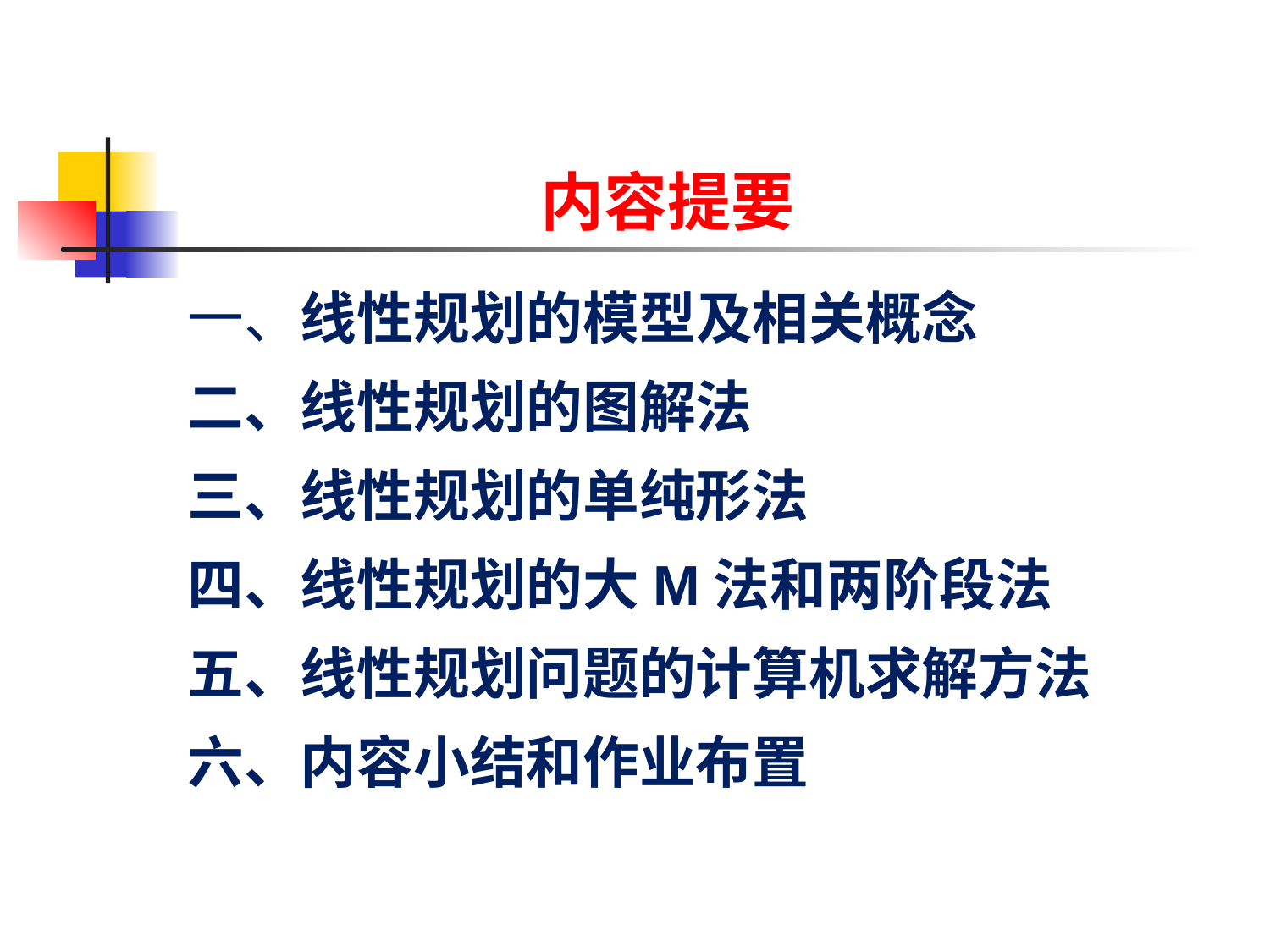

# 内容提要
一、线性规划的模型及相关概念
二、线性规划的图解法
三、线性规划的单纯形法
四、线性规划的大M法和两阶段法
五、线性规划问题的计算机求解方法
六、内容小结和作业布置